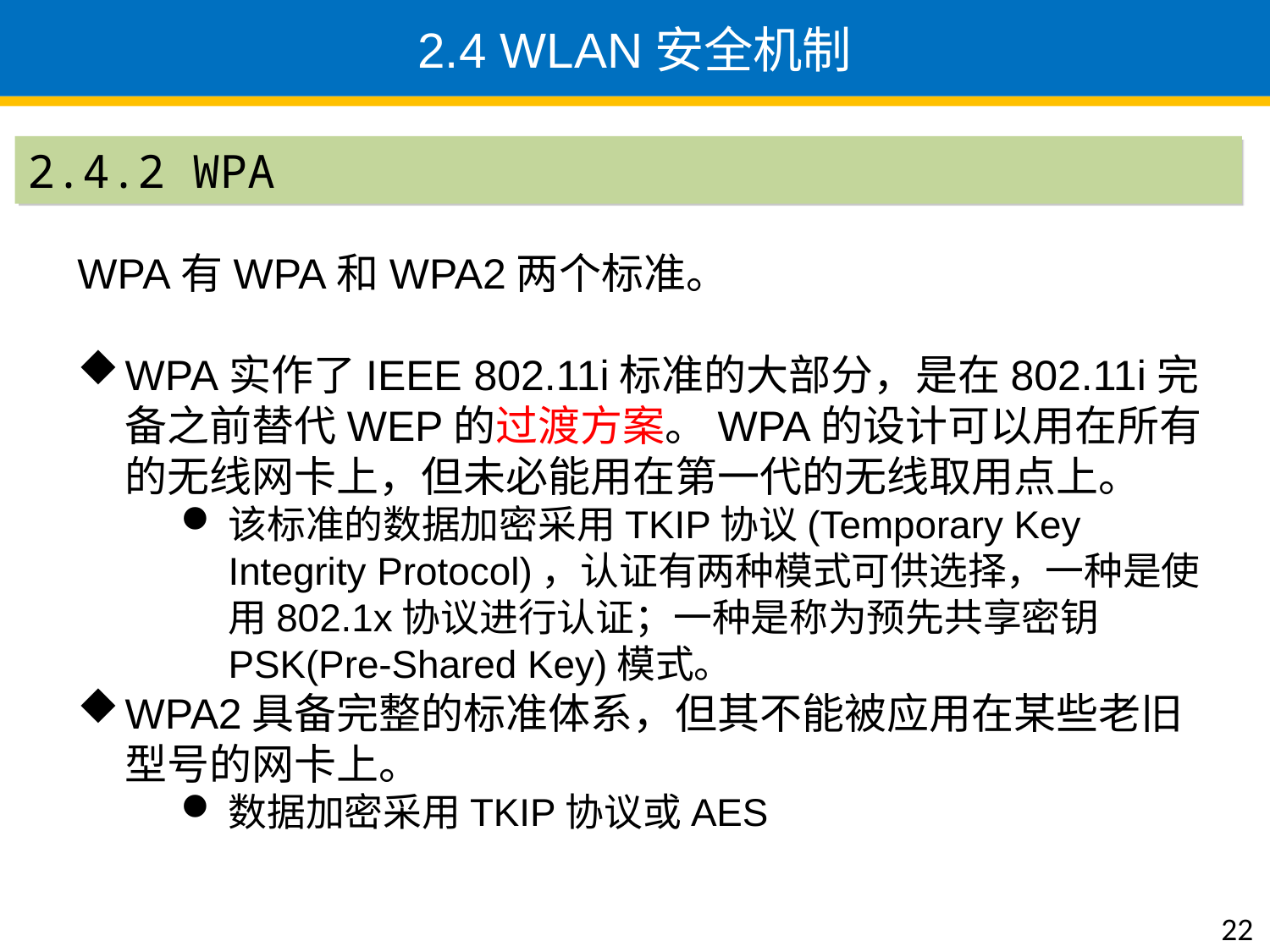

# 2.4 WLAN安全机制
2.4.2 WPA
WPA有WPA和WPA2两个标准。

WPA实作了IEEE 802.11i标准的大部分，是在802.11i完备之前替代WEP的过渡方案。WPA的设计可以用在所有的无线网卡上，但未必能用在第一代的无线取用点上。
该标准的数据加密采用TKIP协议(Temporary Key Integrity Protocol)，认证有两种模式可供选择，一种是使用802.1x协议进行认证；一种是称为预先共享密钥PSK(Pre-Shared Key)模式。
WPA2具备完整的标准体系，但其不能被应用在某些老旧型号的网卡上。
数据加密采用TKIP协议或AES
22